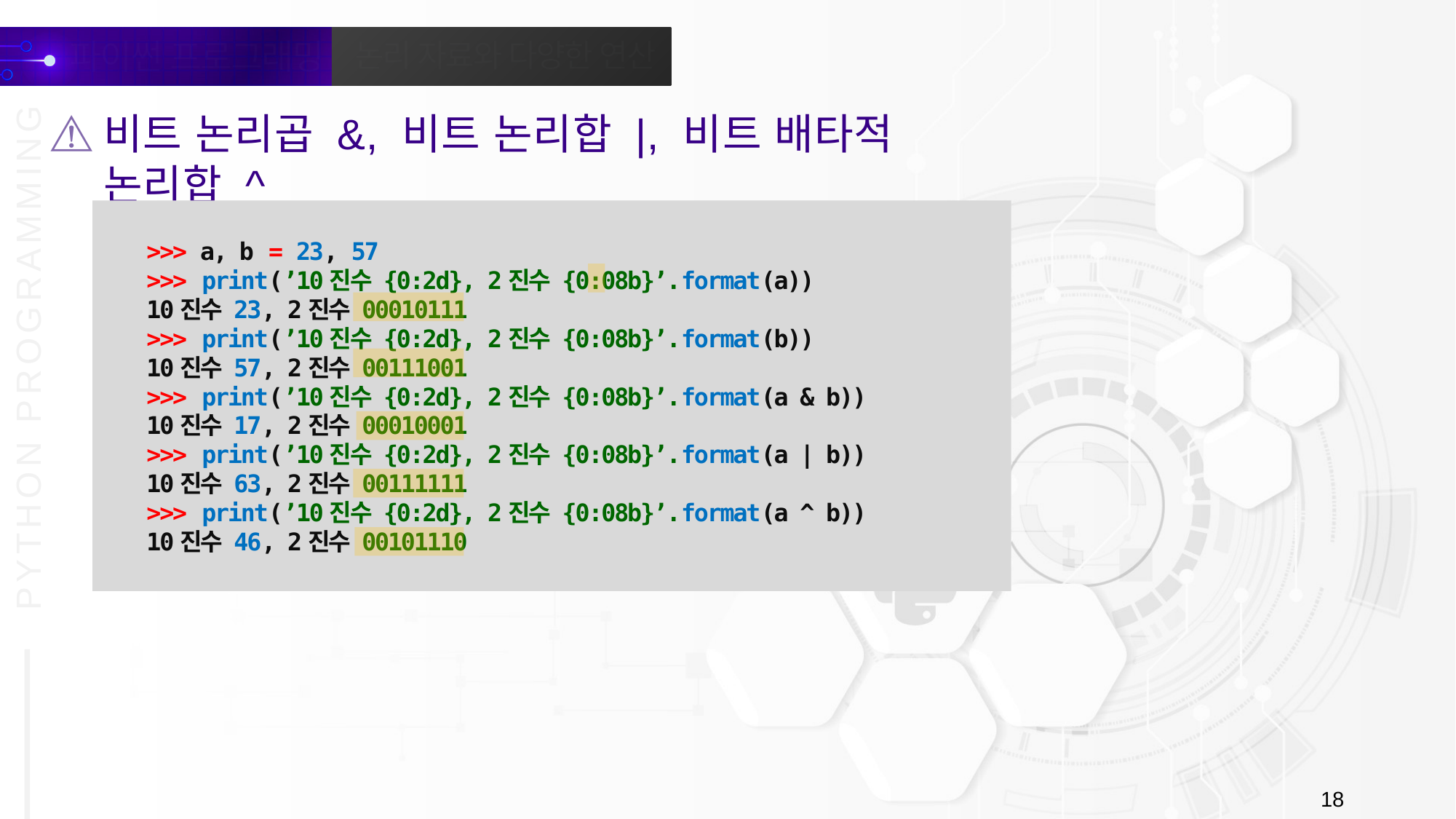

비트 논리곱 &, 비트 논리합 |, 비트 배타적 논리합 ^
>>> a, b = 23, 57
>>> print(’10진수 {0:2d}, 2진수 {0:08b}’.format(a))
10진수 23, 2진수 00010111
>>> print(’10진수 {0:2d}, 2진수 {0:08b}’.format(b))
10진수 57, 2진수 00111001
>>> print(’10진수 {0:2d}, 2진수 {0:08b}’.format(a & b))
10진수 17, 2진수 00010001
>>> print(’10진수 {0:2d}, 2진수 {0:08b}’.format(a | b))
10진수 63, 2진수 00111111
>>> print(’10진수 {0:2d}, 2진수 {0:08b}’.format(a ^ b))
10진수 46, 2진수 00101110

18